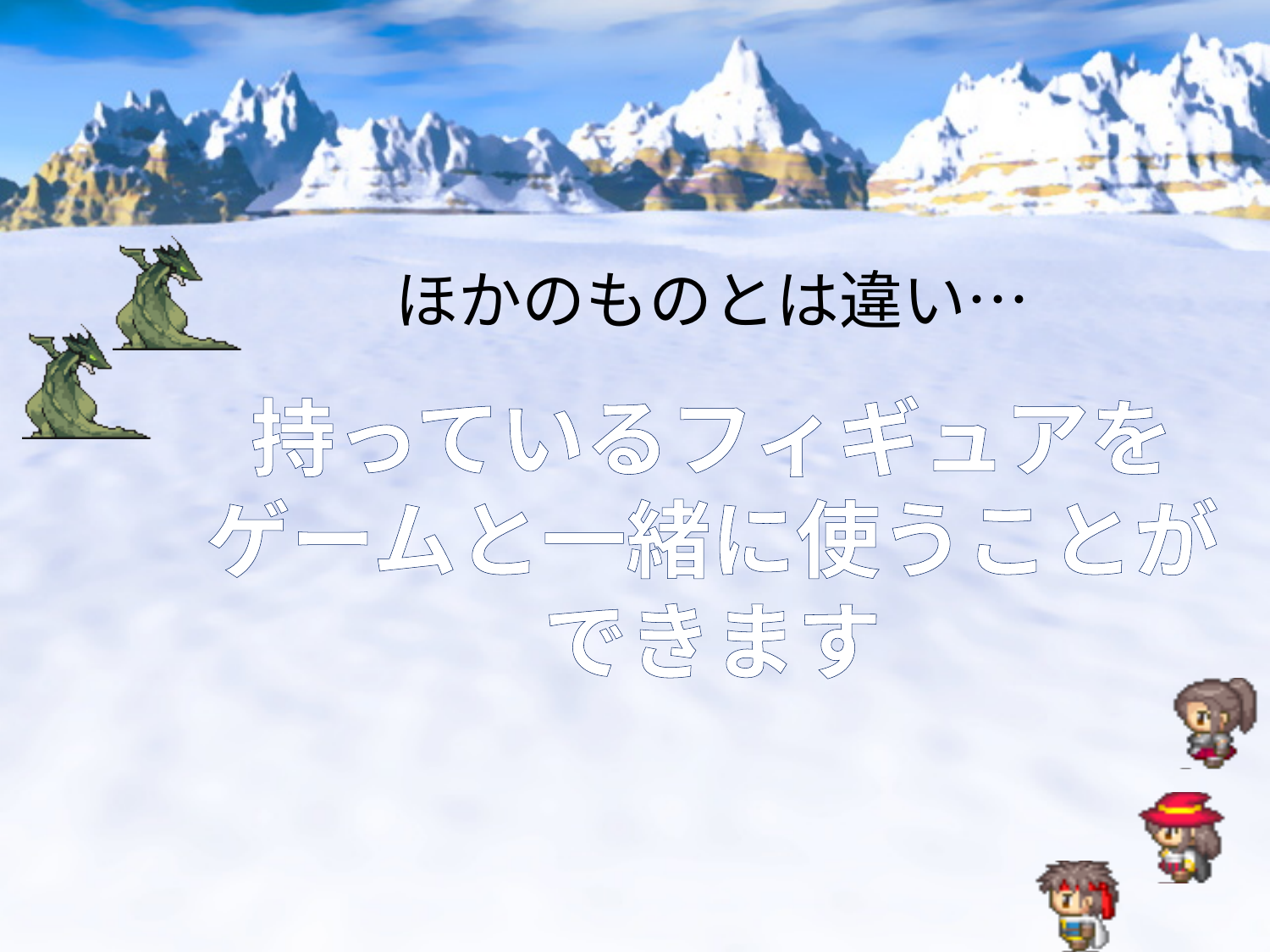

ほかのものとは違い…
持っているフィギュアをゲームと一緒に使うことができます